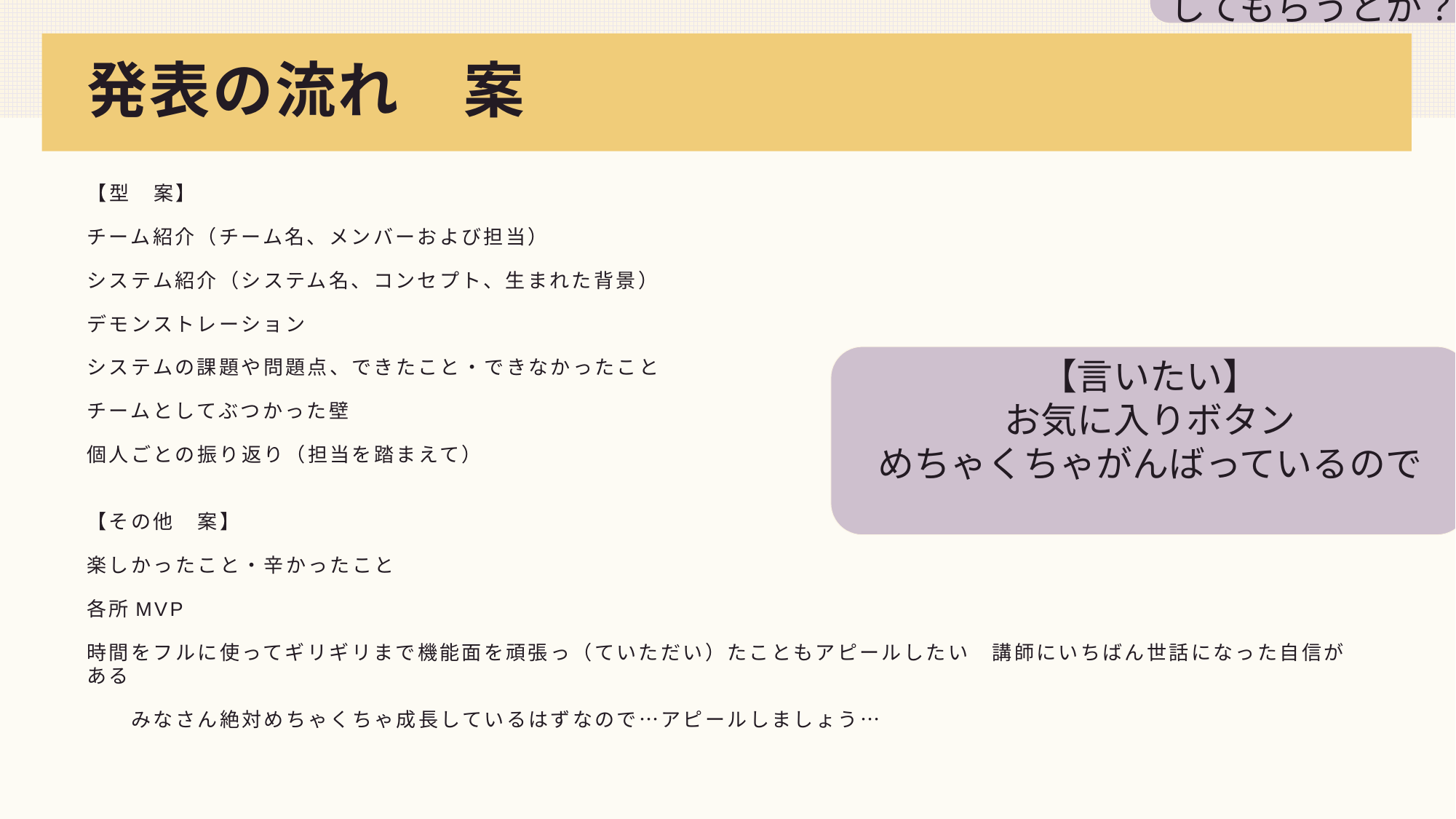

赤ペン先生方式とかどないやろか
それぞれについて採点していく
樋口講師にも採点してもらうとか？

# 発表の流れ　案
【型　案】
チーム紹介（チーム名、メンバーおよび担当）
システム紹介（システム名、コンセプト、生まれた背景）
デモンストレーション
システムの課題や問題点、できたこと・できなかったこと
チームとしてぶつかった壁
個人ごとの振り返り（担当を踏まえて）
【その他　案】
楽しかったこと・辛かったこと
各所MVP
時間をフルに使ってギリギリまで機能面を頑張っ（ていただい）たこともアピールしたい　講師にいちばん世話になった自信がある
　　みなさん絶対めちゃくちゃ成長しているはずなので…アピールしましょう…
【言いたい】
お気に入りボタン
めちゃくちゃがんばっているので